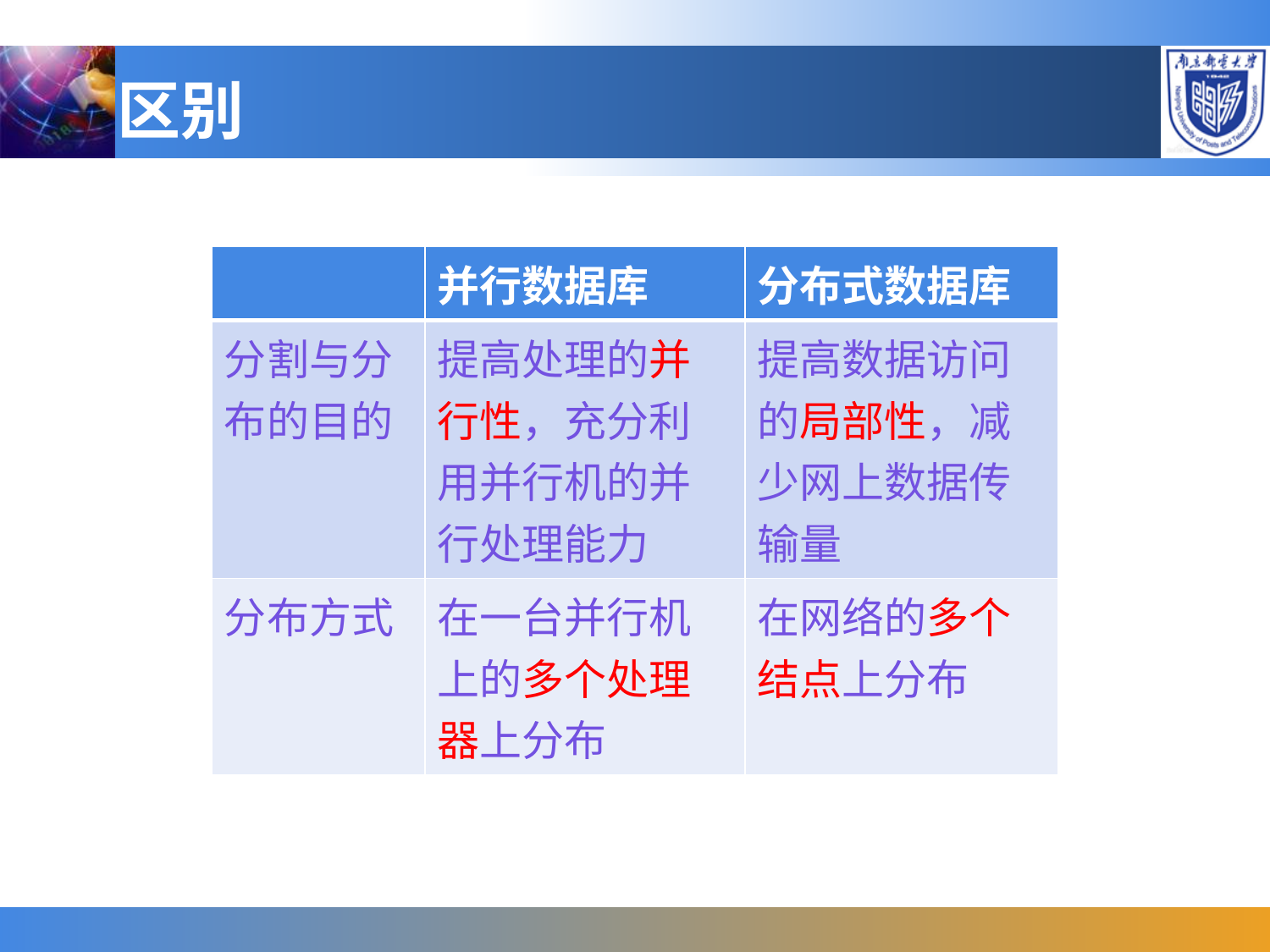

# 区别
|  | 并行数据库 | 分布式数据库 |
| --- | --- | --- |
| 分割与分布的目的 | 提高处理的并行性，充分利用并行机的并行处理能力 | 提高数据访问的局部性，减少网上数据传输量 |
| 分布方式 | 在一台并行机上的多个处理器上分布 | 在网络的多个结点上分布 |